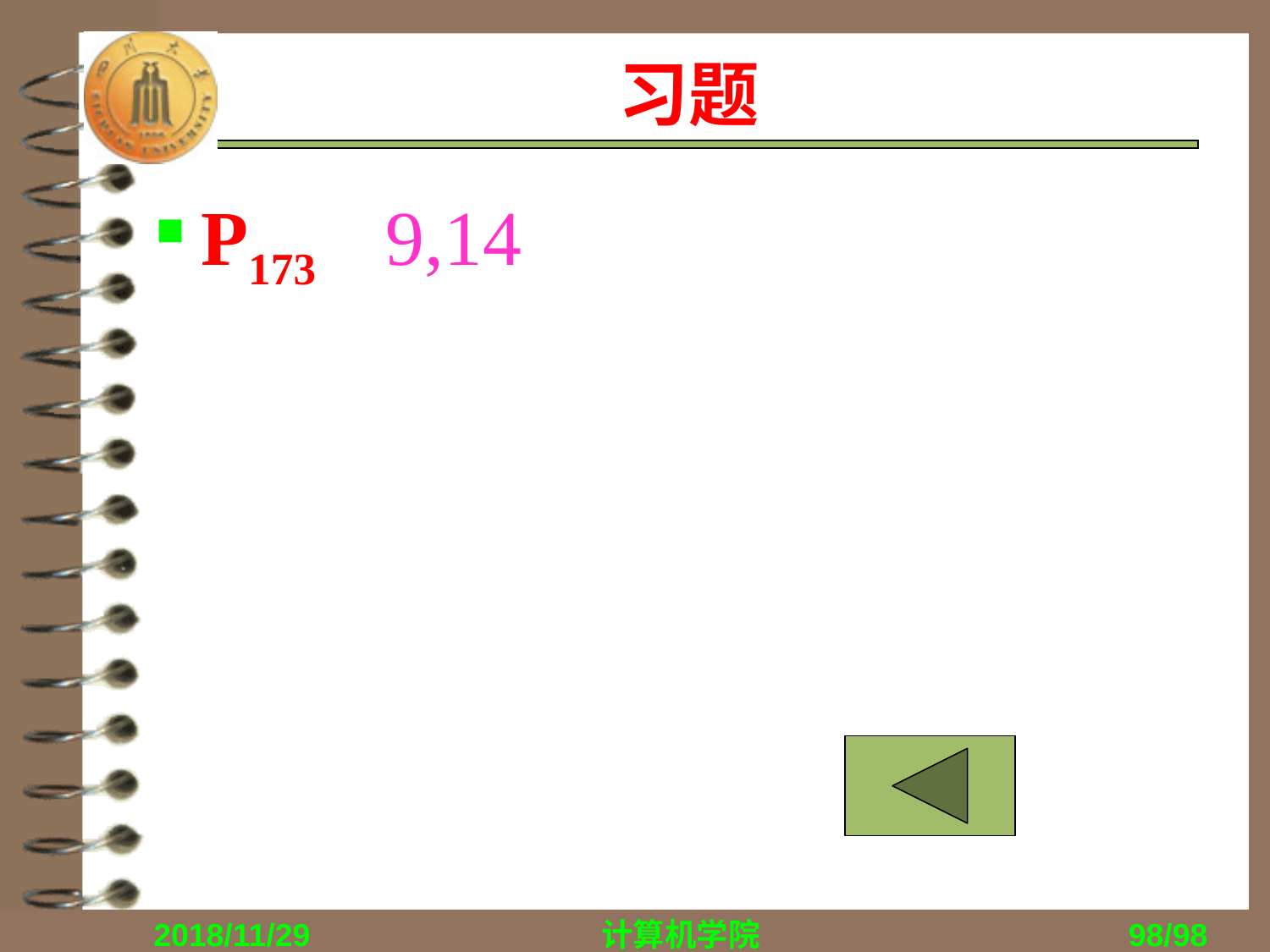

# 习题
P173    9,14

2018/11/29
计算机学院
98/98